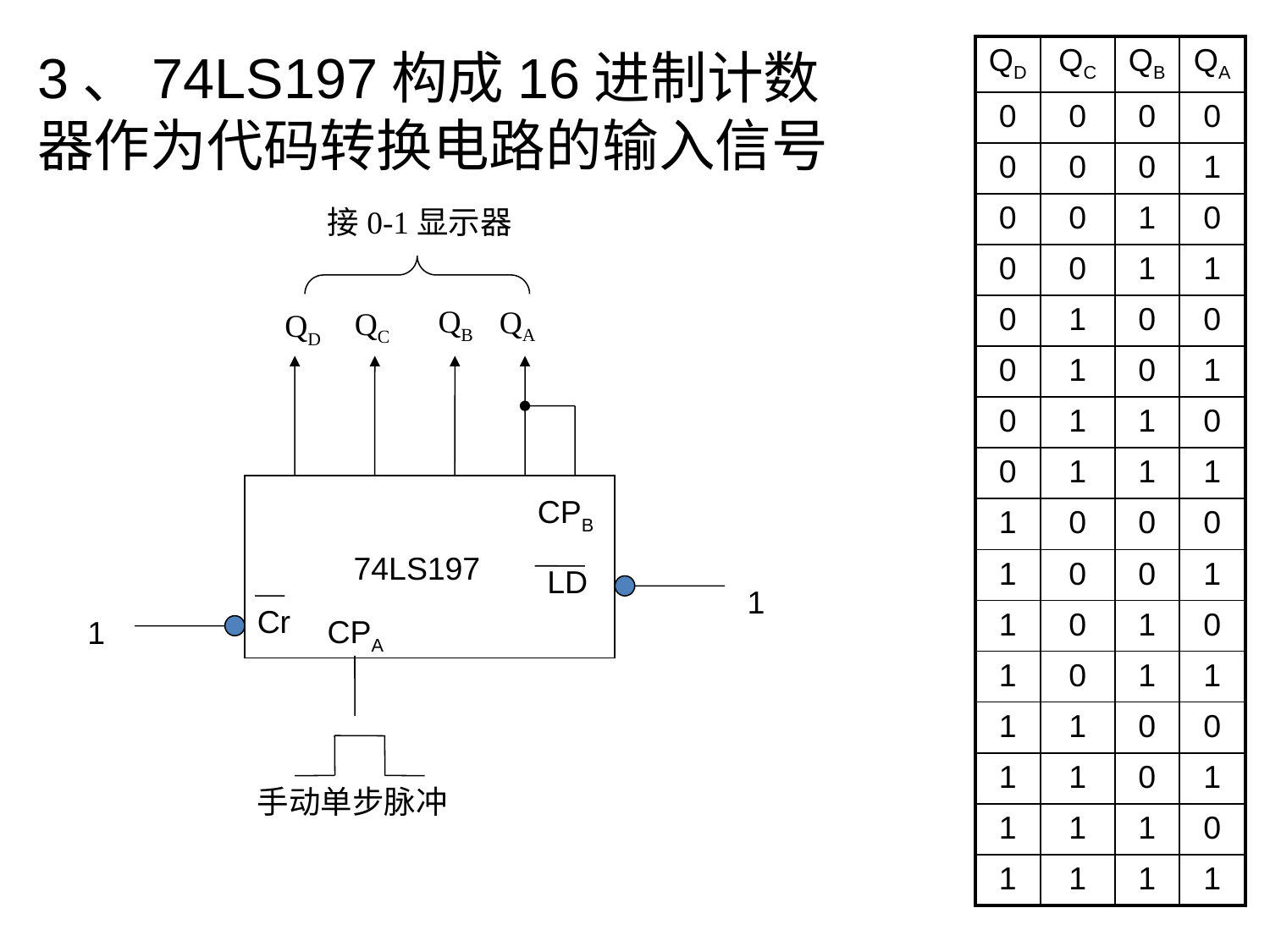

3、74LS197构成16进制计数器作为代码转换电路的输入信号
| QD | QC | QB | QA |
| --- | --- | --- | --- |
| 0 | 0 | 0 | 0 |
| 0 | 0 | 0 | 1 |
| 0 | 0 | 1 | 0 |
| 0 | 0 | 1 | 1 |
| 0 | 1 | 0 | 0 |
| 0 | 1 | 0 | 1 |
| 0 | 1 | 1 | 0 |
| 0 | 1 | 1 | 1 |
| 1 | 0 | 0 | 0 |
| 1 | 0 | 0 | 1 |
| 1 | 0 | 1 | 0 |
| 1 | 0 | 1 | 1 |
| 1 | 1 | 0 | 0 |
| 1 | 1 | 0 | 1 |
| 1 | 1 | 1 | 0 |
| 1 | 1 | 1 | 1 |

接0-1显示器
QB
QA
QC
QD

CPB
74LS197
LD

1

Cr

CPA
1

手动单步脉冲